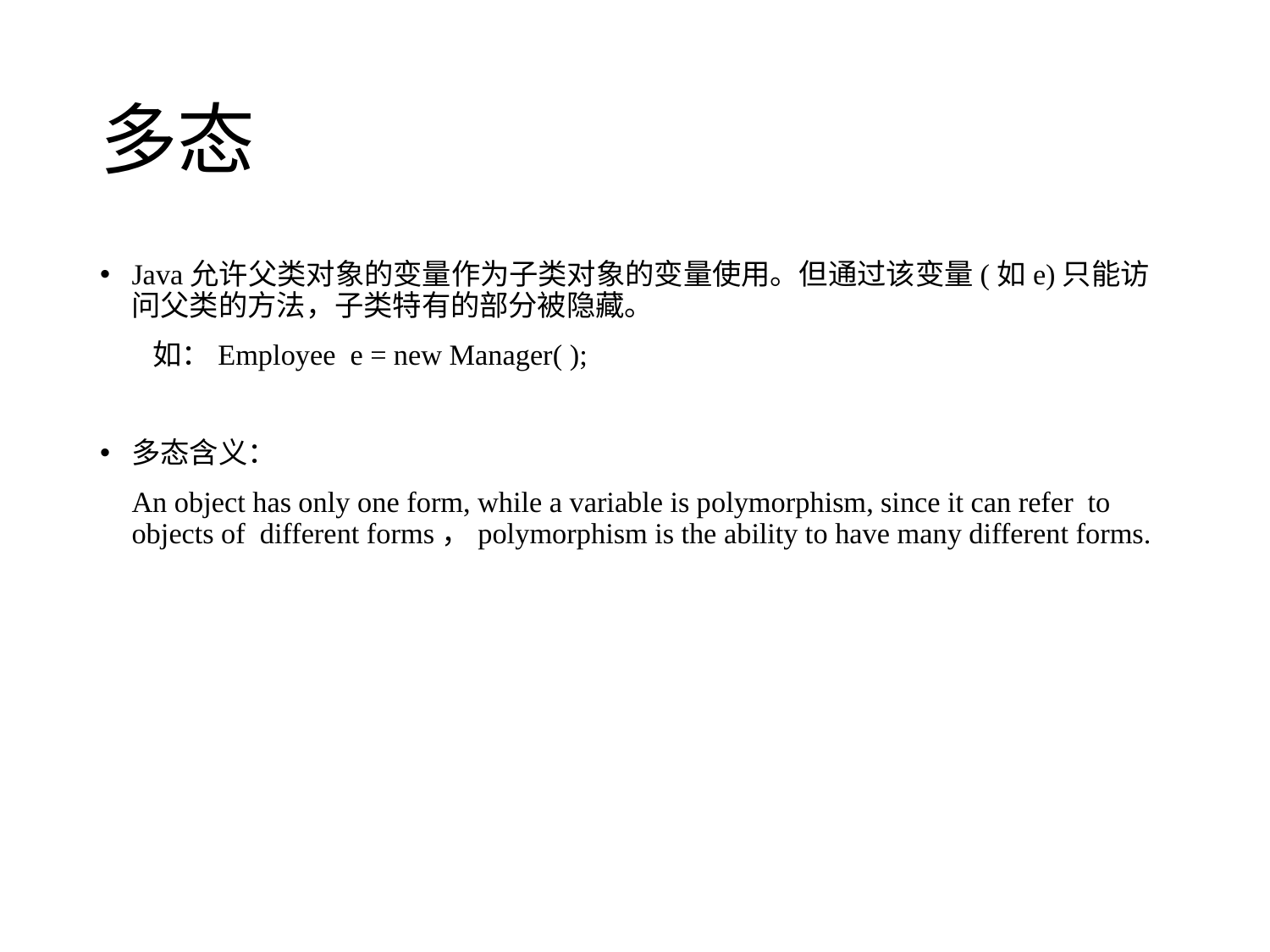

# 多态
Java允许父类对象的变量作为子类对象的变量使用。但通过该变量(如e)只能访问父类的方法，子类特有的部分被隐藏。
       如：Employee  e = new Manager( );

多态含义：
    	An object has only one form, while a variable is polymorphism, since it can refer  to objects of  different forms，polymorphism is the ability to have many different forms.